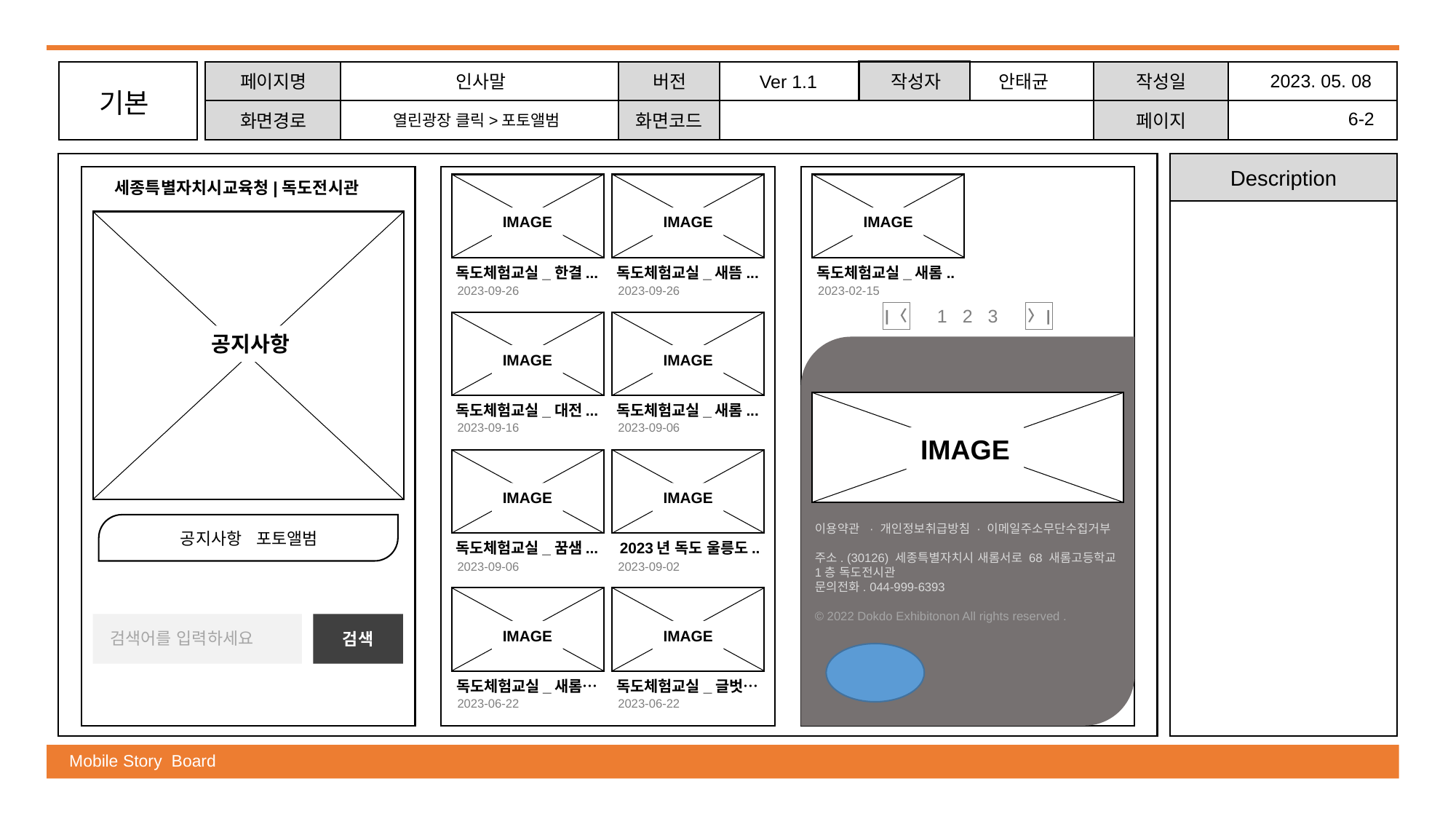

2023. 05. 08
페이지명
인사말
버전
Ver 1.1
작성자
안태균
작성일
기본
6-2
화면경로
화면코드
페이지
열린광장 클릭>포토앨범

Description

세종특별자치시교육청|독도전시관

IMAGE

IMAGE

IMAGE

공지사항
독도체험교실_한결...
2023-09-26
독도체험교실_새뜸...
2023-09-26
독도체험교실_새롬..
2023-02-15
1   2   3
|〈

〉|

IMAGE

IMAGE

IMAGE
이용약관  · 개인정보취급방침 · 이메일주소무단수집거부

주소. (30126) 세종특별자치시 새롬서로 68 새롬고등학교 1층 독도전시관
문의전화. 044-999-6393

© 2022 Dokdo Exhibitonon All rights reserved .

독도체험교실_대전...
2023-09-16
독도체험교실_새롬...
2023-09-06

IMAGE

IMAGE

공지사항   포토앨범
독도체험교실_꿈샘...
2023-09-06
2023년 독도 울릉도..
2023-09-02

IMAGE

IMAGE

검색어를 입력하세요
검색
독도체험교실_새롬…
2023-06-22
독도체험교실_글벗…
2023-06-22

Mobile Story  Board